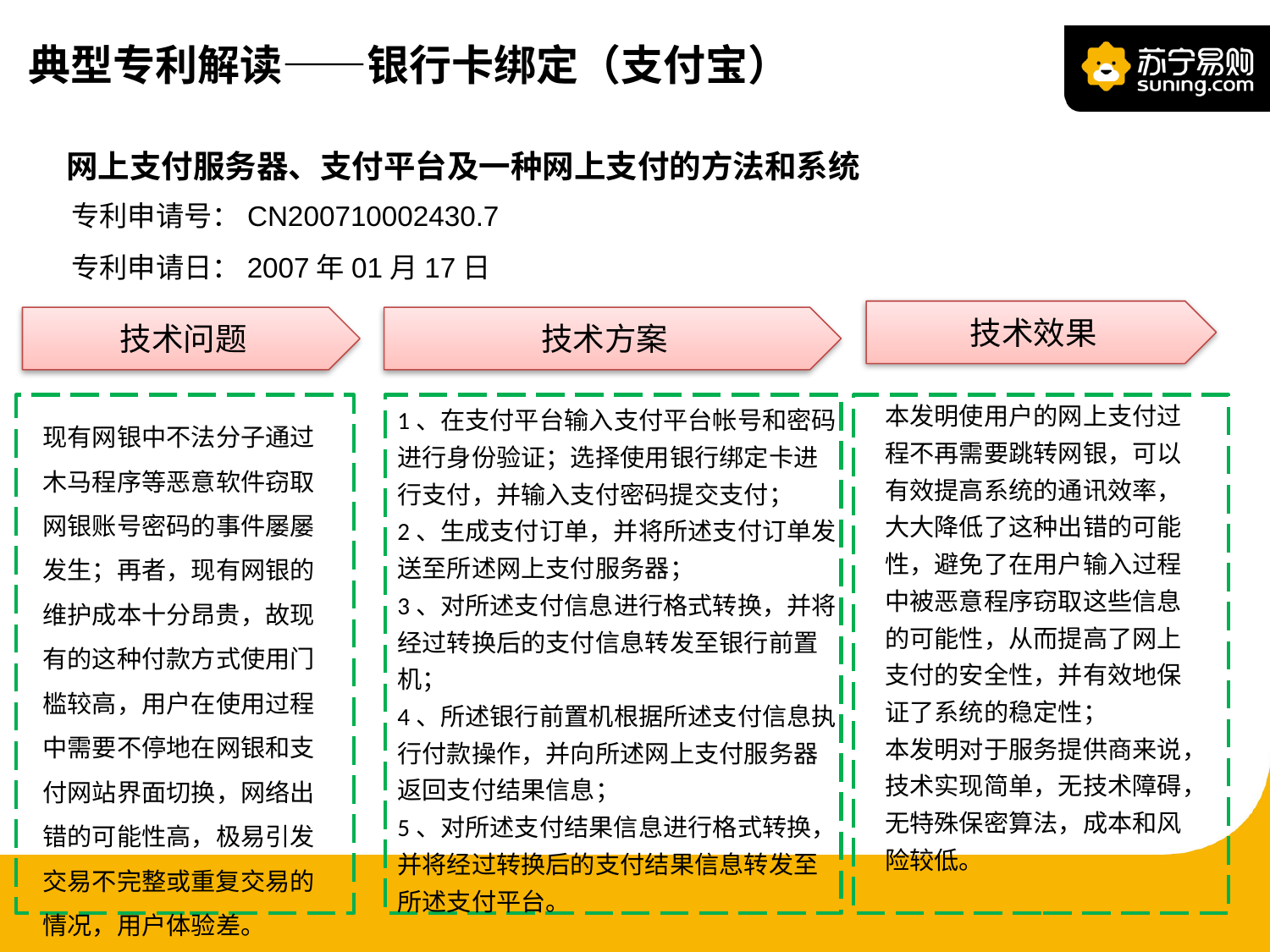

典型专利解读——银行卡绑定（支付宝）
网上支付服务器、支付平台及一种网上支付的方法和系统
专利申请号：CN200710002430.7
专利申请日：2007年01月17日
技术效果
技术问题
技术方案

本发明使用户的网上支付过程不再需要跳转网银，可以有效提高系统的通讯效率，大大降低了这种出错的可能性，避免了在用户输入过程中被恶意程序窃取这些信息的可能性，从而提高了网上支付的安全性，并有效地保证了系统的稳定性；
本发明对于服务提供商来说，技术实现简单，无技术障碍，无特殊保密算法，成本和风险较低。
1、在支付平台输入支付平台帐号和密码进行身份验证；选择使用银行绑定卡进行支付，并输入支付密码提交支付；
2、生成支付订单，并将所述支付订单发送至所述网上支付服务器；
3、对所述支付信息进行格式转换，并将经过转换后的支付信息转发至银行前置机；
4、所述银行前置机根据所述支付信息执行付款操作，并向所述网上支付服务器返回支付结果信息；
5、对所述支付结果信息进行格式转换，并将经过转换后的支付结果信息转发至所述支付平台。
现有网银中不法分子通过木马程序等恶意软件窃取网银账号密码的事件屡屡发生；再者，现有网银的维护成本十分昂贵，故现有的这种付款方式使用门槛较高，用户在使用过程中需要不停地在网银和支付网站界面切换，网络出错的可能性高，极易引发交易不完整或重复交易的情况，用户体验差。